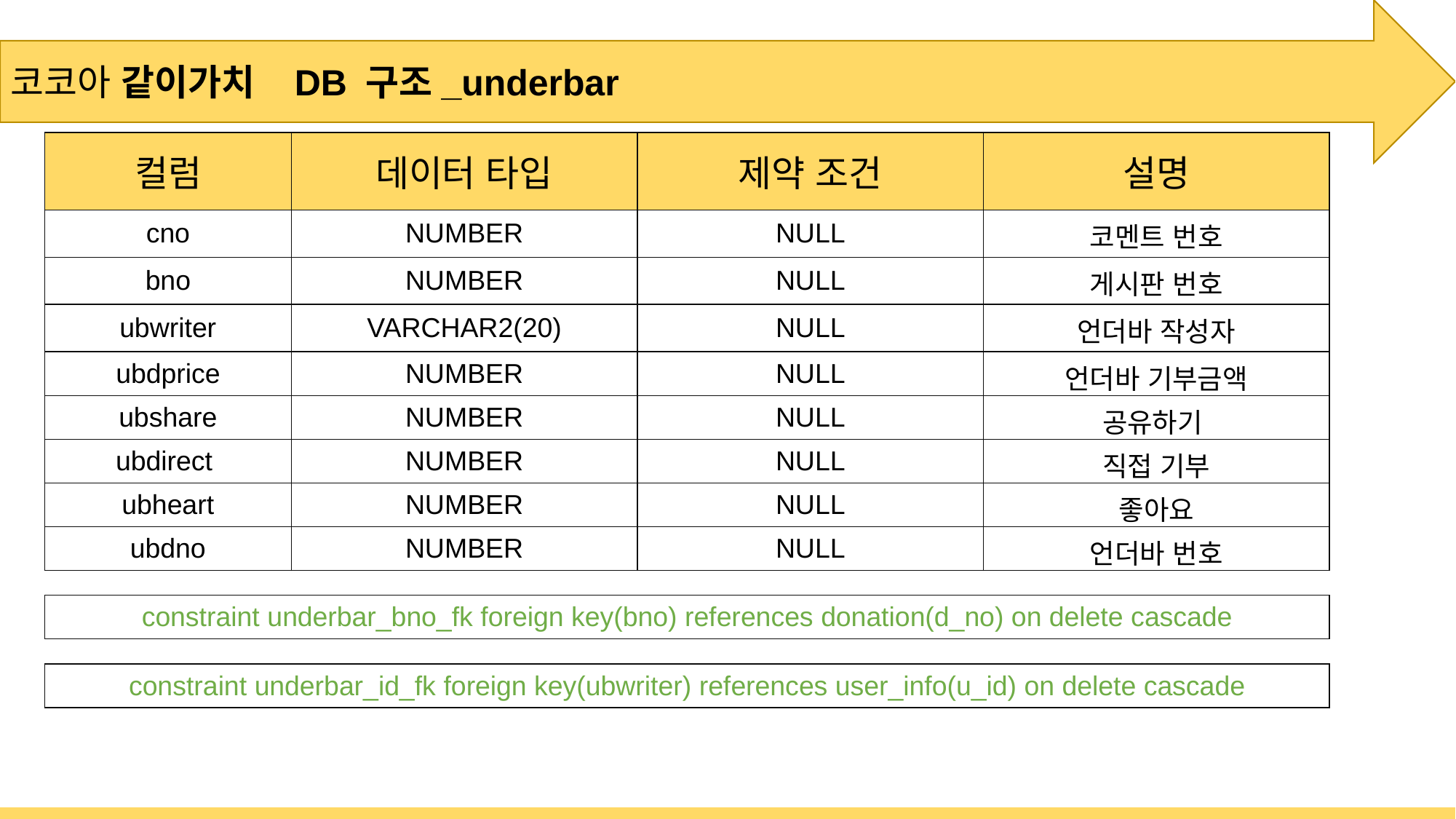

코코아 같이가치   DB 구조_underbar
| 컬럼 | 데이터 타입 | 제약 조건 | 설명 |
| --- | --- | --- | --- |
| cno | NUMBER | NULL | 코멘트 번호 |
| bno | NUMBER | NULL | 게시판 번호 |
| ubwriter | VARCHAR2(20) | NULL | 언더바 작성자 |
| ubdprice | NUMBER | NULL | 언더바 기부금액 |
| ubshare | NUMBER | NULL | 공유하기 |
| ubdirect | NUMBER | NULL | 직접 기부 |
| ubheart | NUMBER | NULL | 좋아요 |
| ubdno | NUMBER | NULL | 언더바 번호 |
| constraint underbar\_bno\_fk foreign key(bno) references donation(d\_no) on delete cascade |
| --- |
| constraint underbar\_id\_fk foreign key(ubwriter) references user\_info(u\_id) on delete cascade |
| --- |